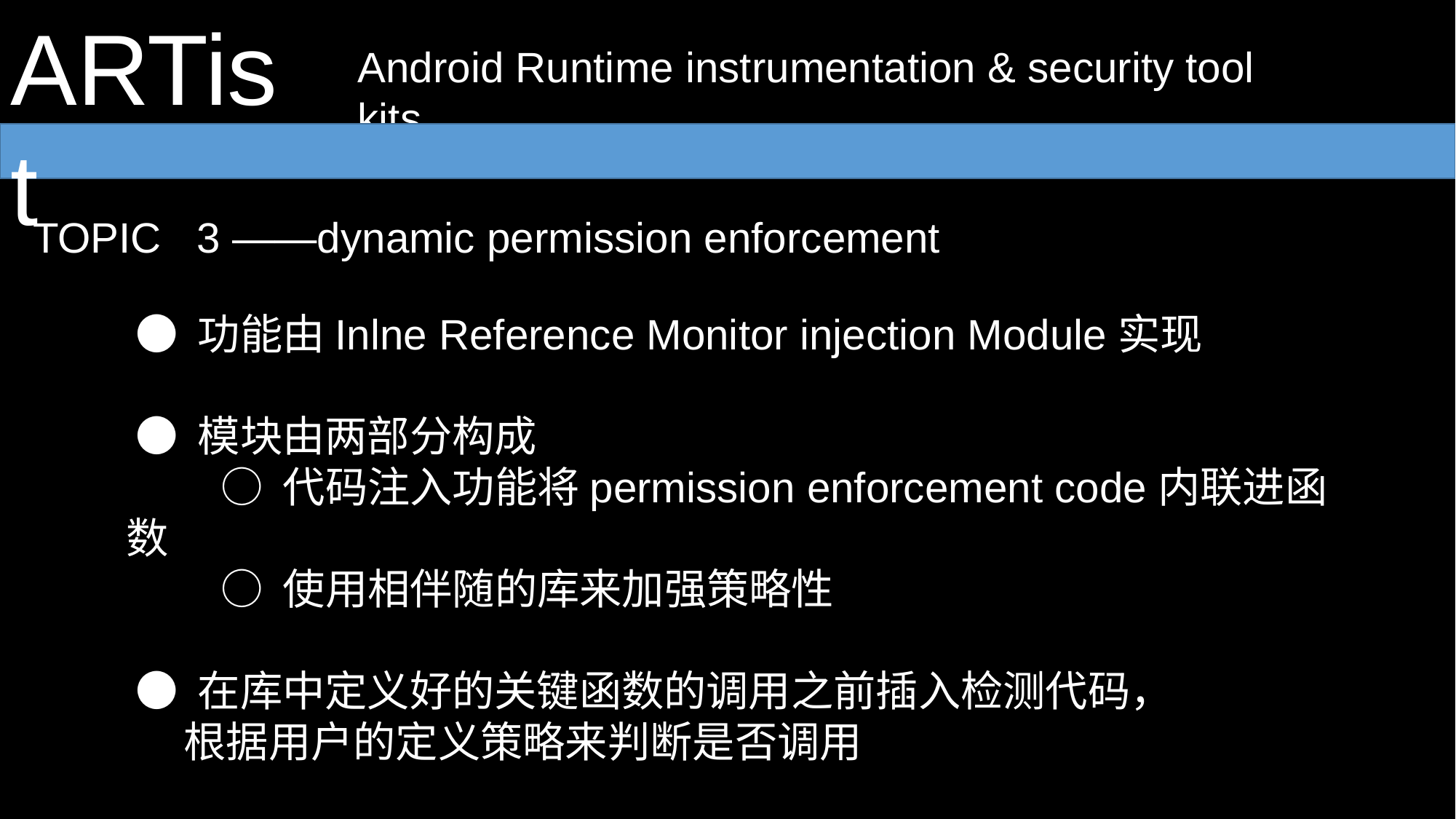

ARTist

Android Runtime instrumentation & security tool kits
dynamic permission enforcement

TOPIC   3 ——dynamic permission enforcement
 ● 功能由Inlne Reference Monitor injection Module实现

 ● 模块由两部分构成
          ○ 代码注入功能将permission enforcement code内联进函数
          ○ 使用相伴随的库来加强策略性

 ● 在库中定义好的关键函数的调用之前插入检测代码，
     根据用户的定义策略来判断是否调用